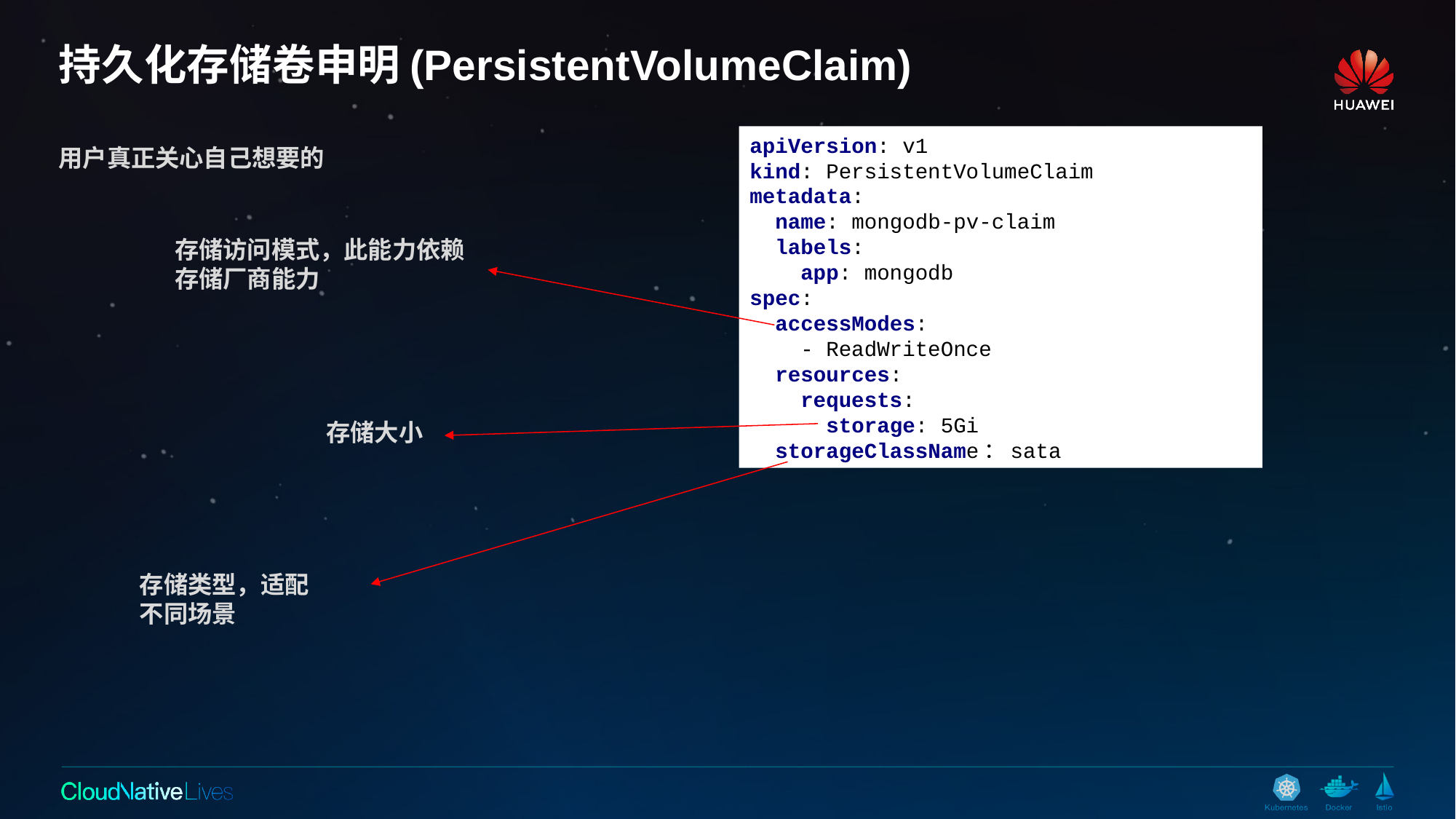

持久化存储卷申明(PersistentVolumeClaim)
apiVersion: v1
kind: PersistentVolumeClaim
metadata:
  name: mongodb-pv-claim
  labels:
    app: mongodb
spec:
  accessModes:
    - ReadWriteOnce
  resources:
    requests:
      storage: 5Gi
  storageClassName：sata
用户真正关心自己想要的
存储访问模式，此能力依赖存储厂商能力
存储大小
存储类型，适配不同场景